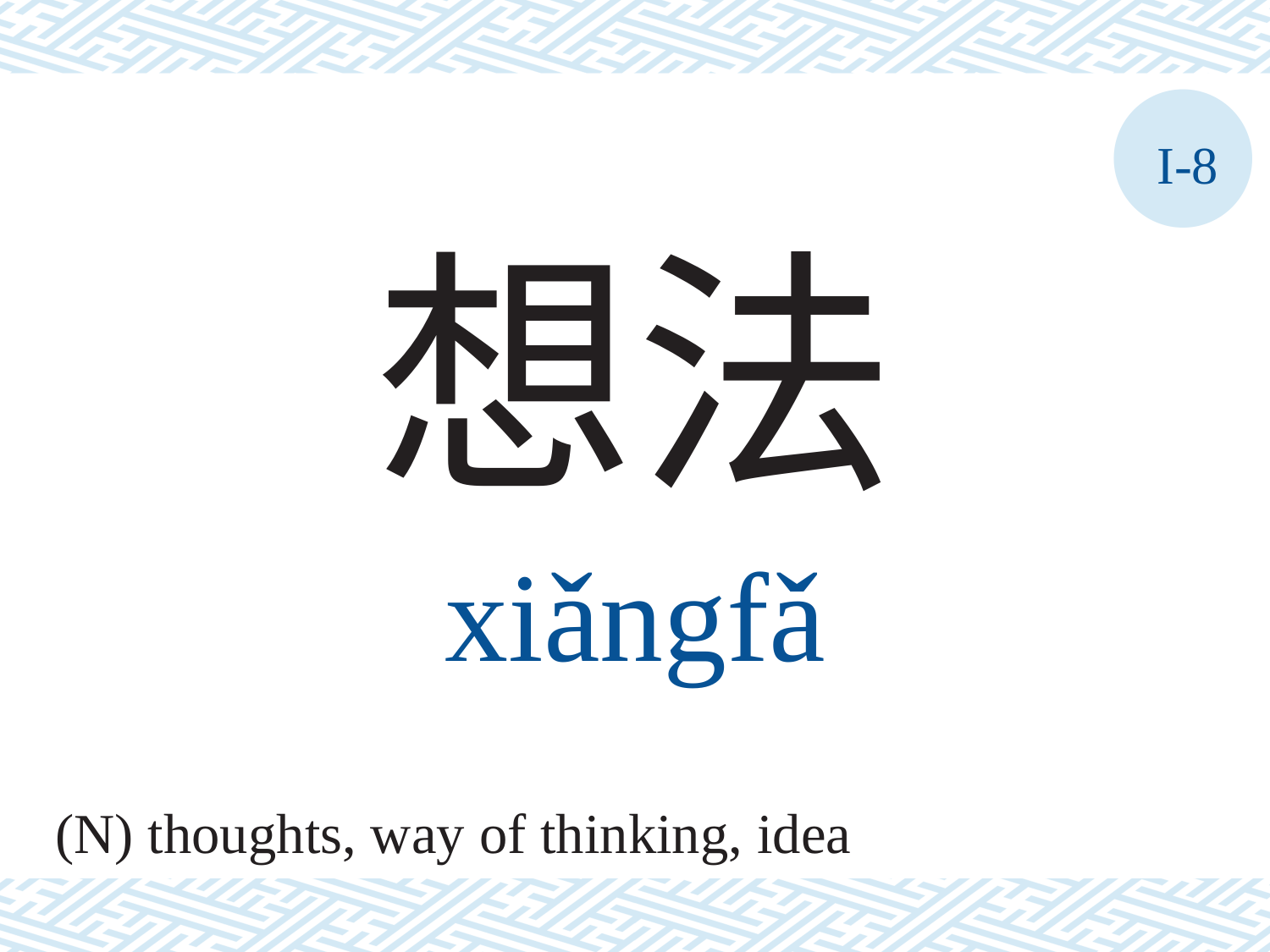

I-8
想法
xiǎngfǎ
(N) thoughts, way of thinking, idea